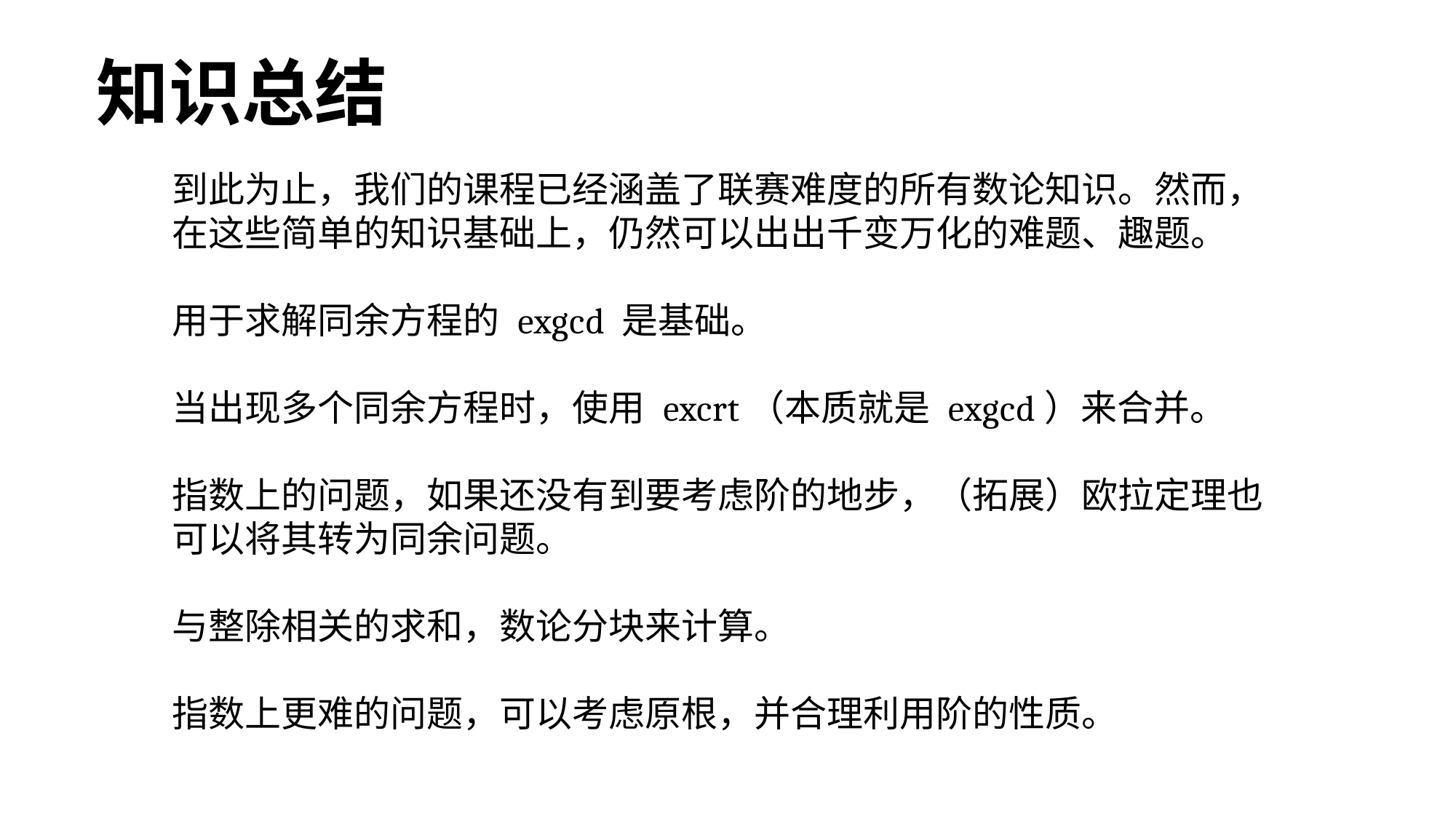

知识总结
到此为止，我们的课程已经涵盖了联赛难度的所有数论知识。然而，在这些简单的知识基础上，仍然可以出出千变万化的难题、趣题。

用于求解同余方程的 exgcd 是基础。

当出现多个同余方程时，使用 excrt（本质就是 exgcd）来合并。

指数上的问题，如果还没有到要考虑阶的地步，（拓展）欧拉定理也可以将其转为同余问题。

与整除相关的求和，数论分块来计算。

指数上更难的问题，可以考虑原根，并合理利用阶的性质。